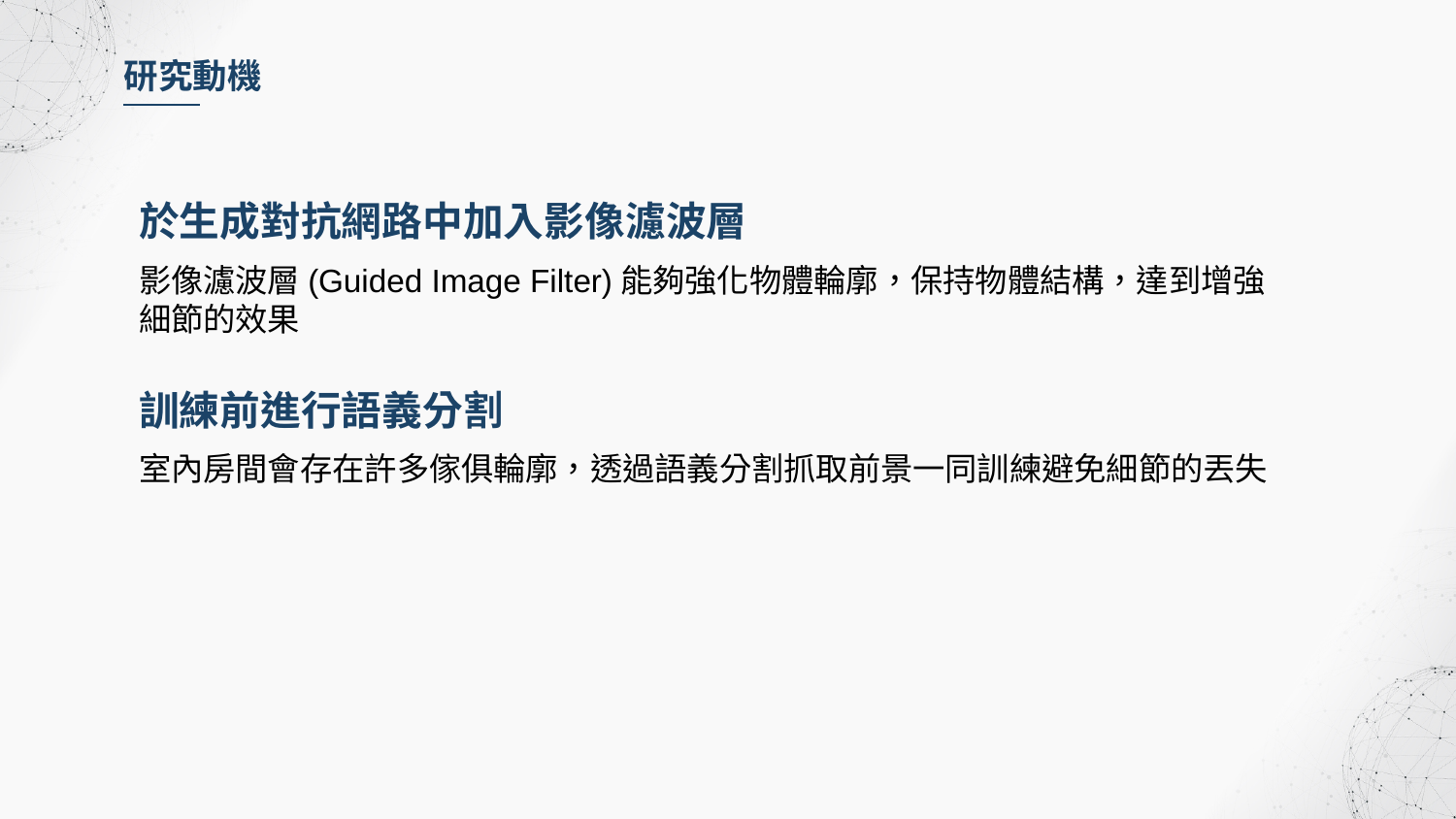

研究動機
於生成對抗網路中加入影像濾波層
影像濾波層(Guided Image Filter)能夠強化物體輪廓，保持物體結構，達到增強細節的效果
訓練前進行語義分割
室內房間會存在許多傢俱輪廓，透過語義分割抓取前景一同訓練避免細節的丟失